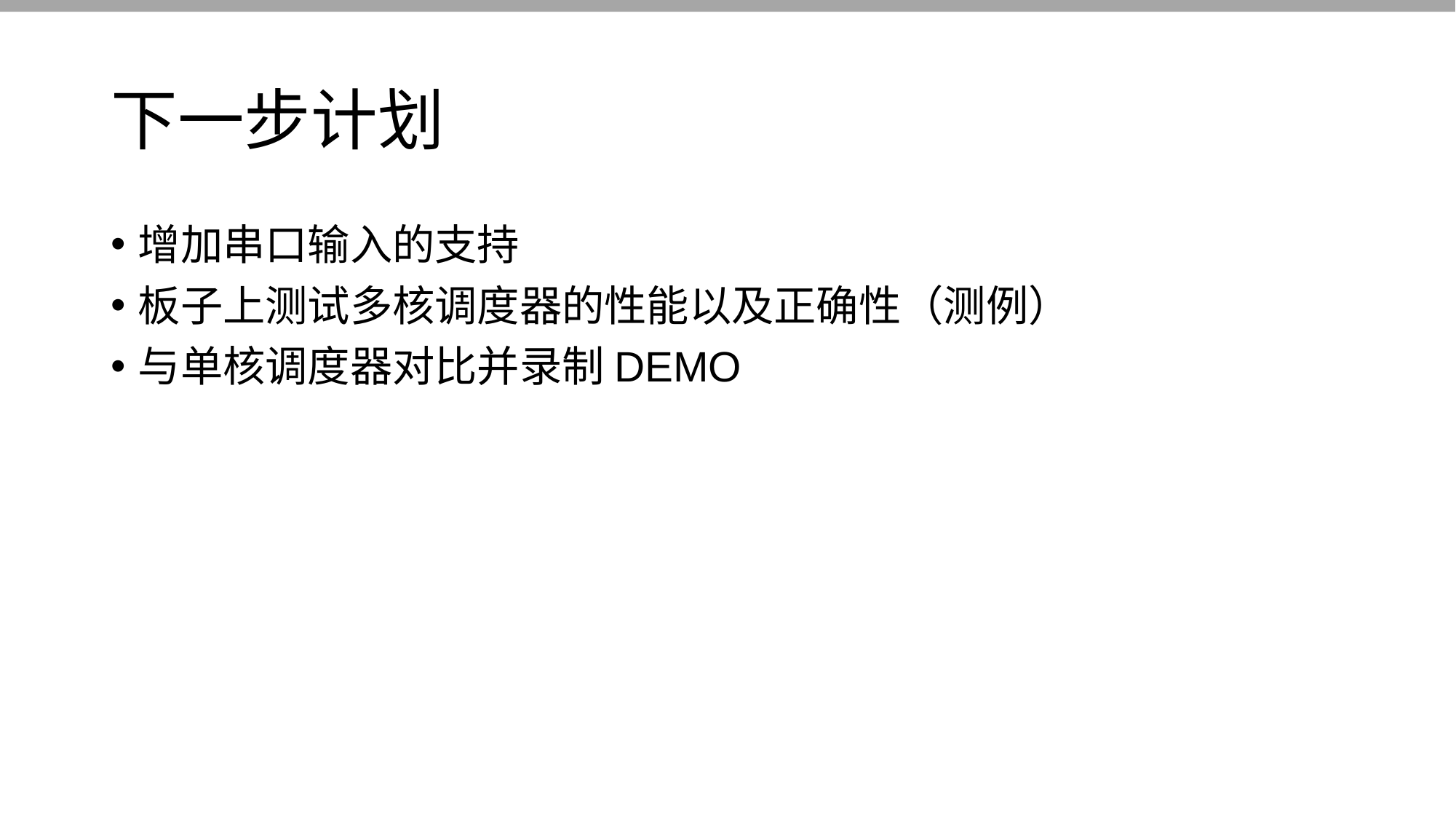

# 下一步计划
增加串口输入的支持
板子上测试多核调度器的性能以及正确性（测例）
与单核调度器对比并录制DEMO
9